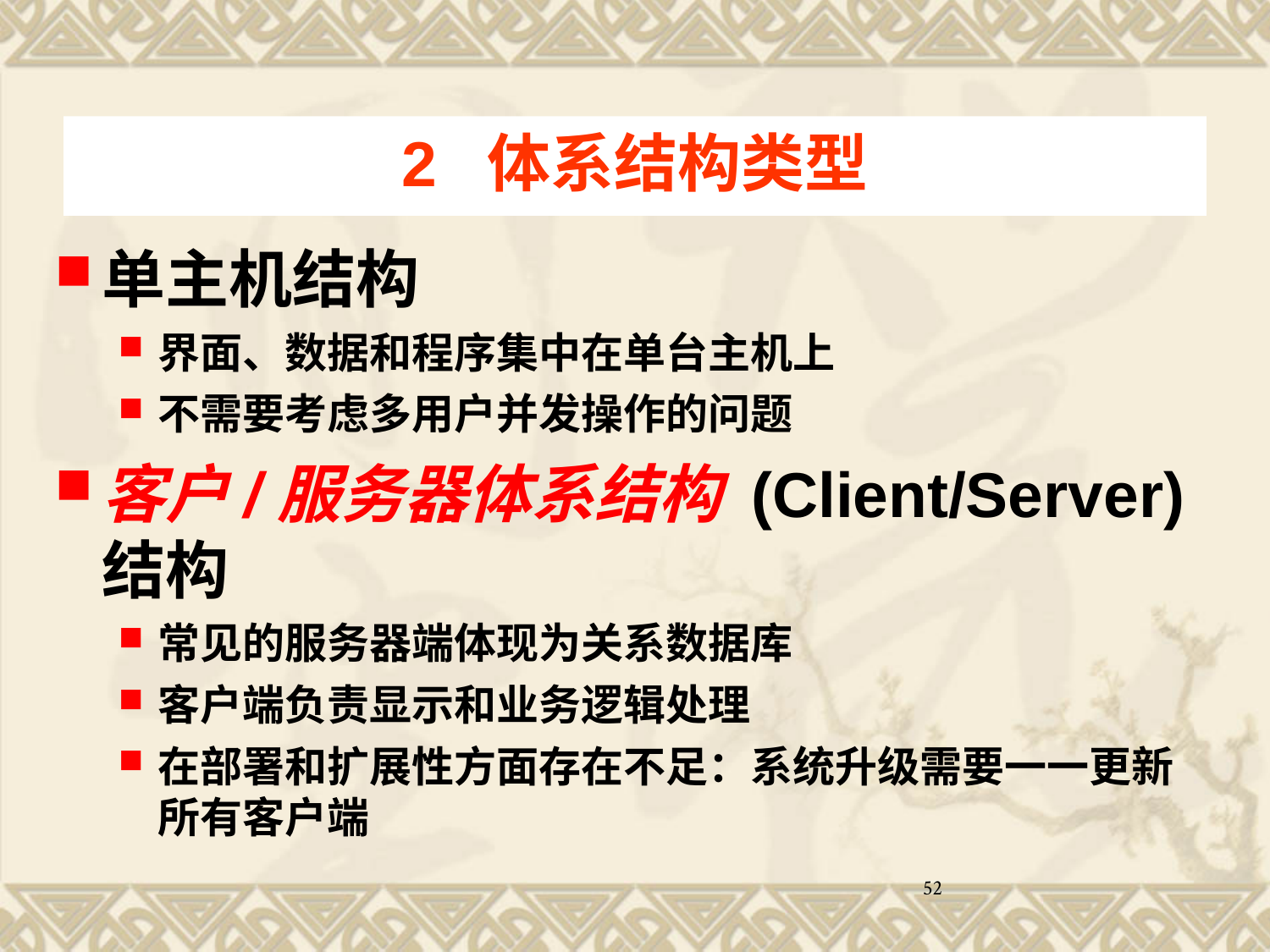

2  体系结构类型
单主机结构
界面、数据和程序集中在单台主机上
不需要考虑多用户并发操作的问题
客户/服务器体系结构 (Client/Server)结构
常见的服务器端体现为关系数据库
客户端负责显示和业务逻辑处理
在部署和扩展性方面存在不足：系统升级需要一一更新所有客户端
52